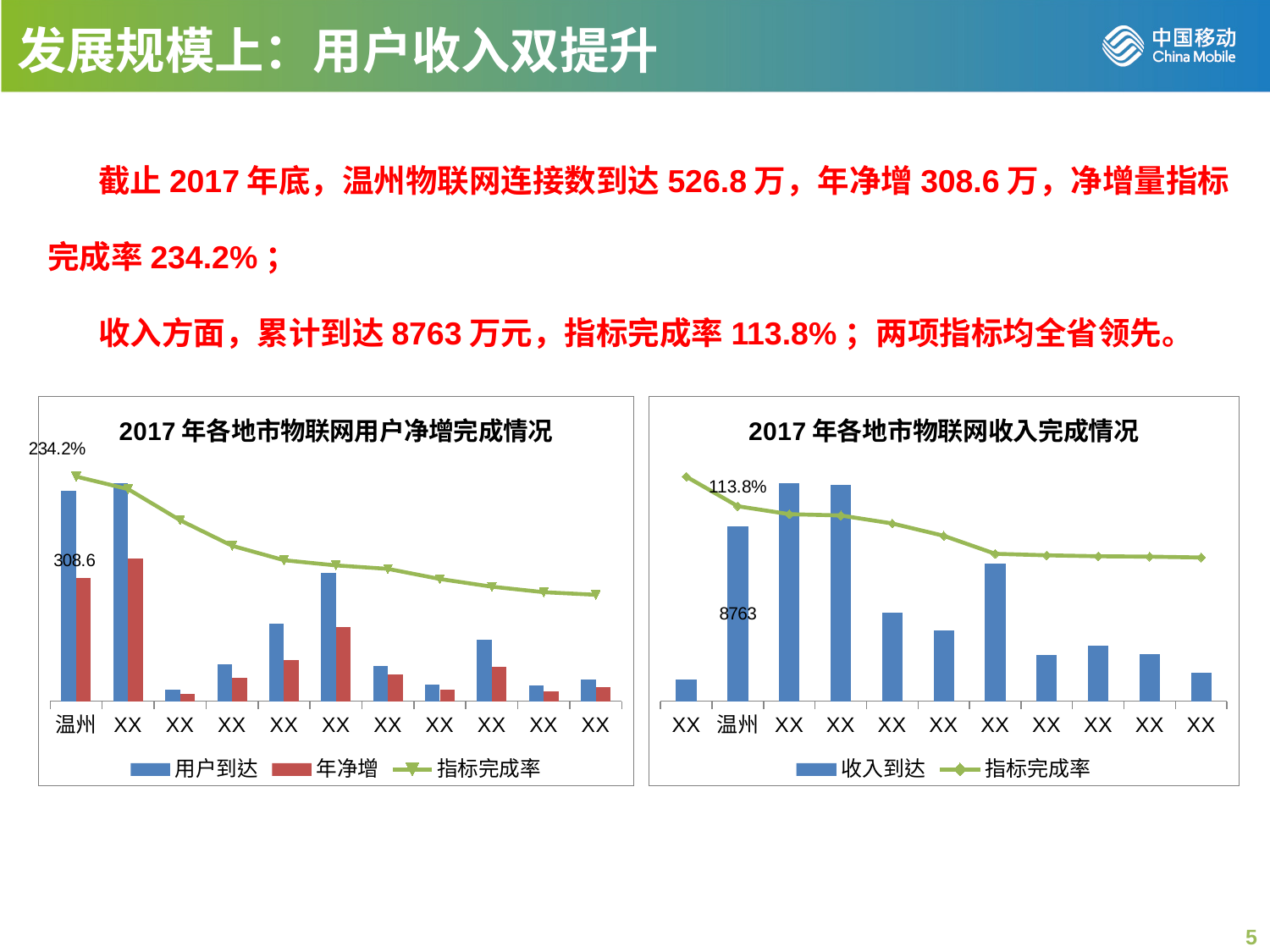

发展规模上：用户收入双提升
      截止2017年底，温州物联网连接数到达526.8万，年净增308.6万，净增量指标完成率234.2%；
      收入方面，累计到达8763万元，指标完成率113.8%；两项指标均全省领先。

### Chart: 2017年各地市物联网用户净增完成情况

| Category | 用户到达 | 年净增 | 指标完成率 |
|---|---|---|---|
| 温州 | 526.8 | 308.6 | 2.3416342725416452 |
| XX | 545.2 | 356.4 | 2.210412132706595 |
| XX | 29.0 | 19.1 | 1.8861030740517652 |
| XX | 93.3 | 58.6 | 1.6202570844773294 |
| XX | 192.9 | 102.9 | 1.4698593134657114 |
| XX | 320.3 | 186.2 | 1.4157510285484438 |
| XX | 88.1 | 65.9 | 1.3798041892446458 |
| XX | 41.1 | 28.2 | 1.2740695226305474 |
| XX | 153.0 | 86.3 | 1.193624413561122 |
| XX | 39.1 | 25.0 | 1.135816379380844 |
| XX | 53.4 | 34.2 | 1.1089206505667817 |

### Chart: 2017年各地市物联网收入完成情况

| Category | 收入到达 | 指标完成率 |
|---|---|---|
| XX | 1074.8 | 1.3107317073170728 |
| 温州 | 8763.0 | 1.1380519480519484 |
| XX | 10917.6 | 1.0917599999999998 |
| XX | 10840.4 | 1.08404 |
| XX | 4418.7 | 1.0372535211267615 |
| XX | 3542.4 | 0.9652316076294281 |
| XX | 6882.8 | 0.8603500000000003 |
| XX | 2299.2 | 0.8515555555555556 |
| XX | 2792.4 | 0.8461818181818187 |
| XX | 2362.5 | 0.8437500000000002 |
| XX | 1442.8 | 0.8388372093023255 |